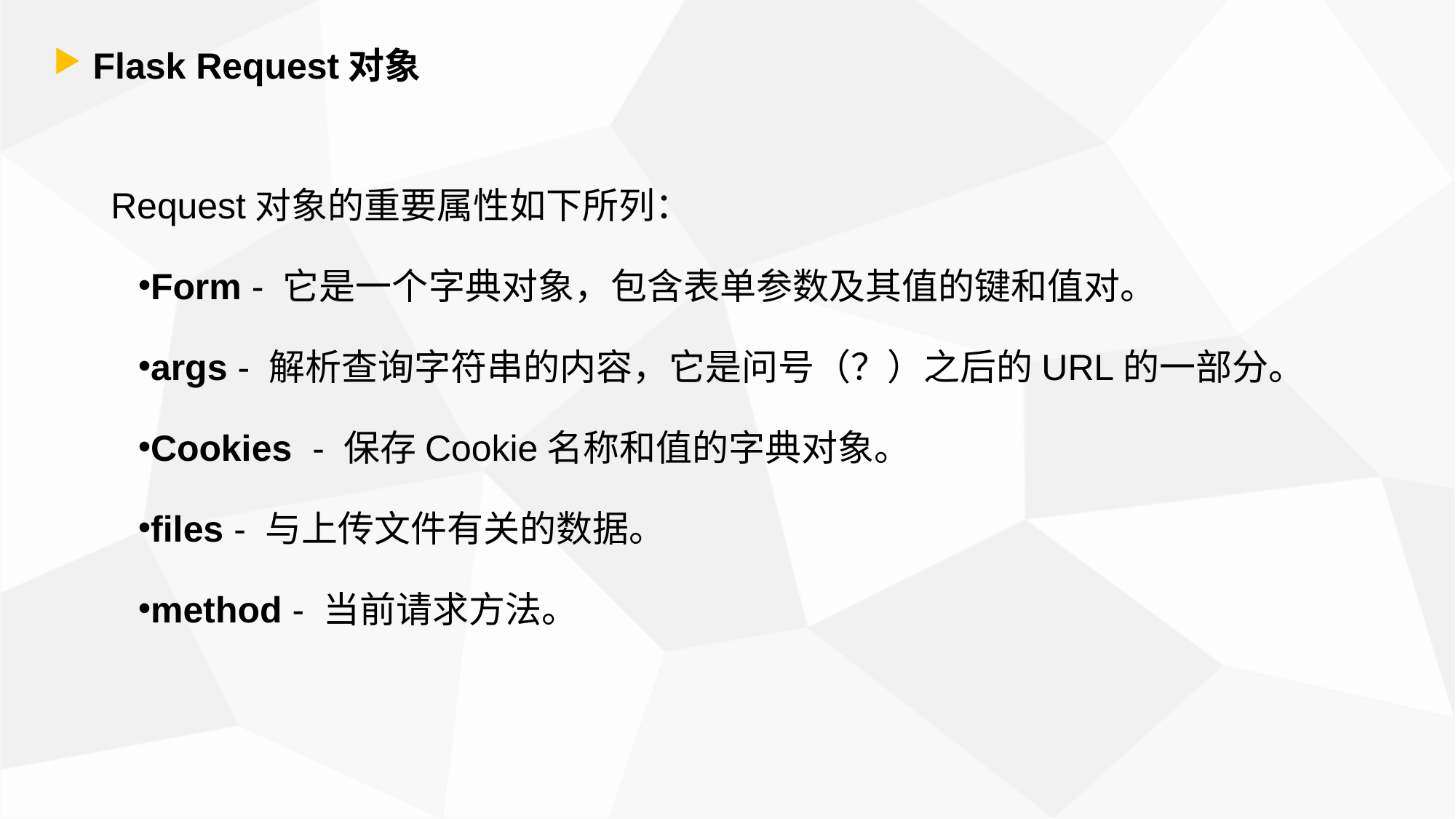

Flask Request对象

Request对象的重要属性如下所列：
Form - 它是一个字典对象，包含表单参数及其值的键和值对。
args - 解析查询字符串的内容，它是问号（？）之后的URL的一部分。
Cookies  - 保存Cookie名称和值的字典对象。
files - 与上传文件有关的数据。
method - 当前请求方法。